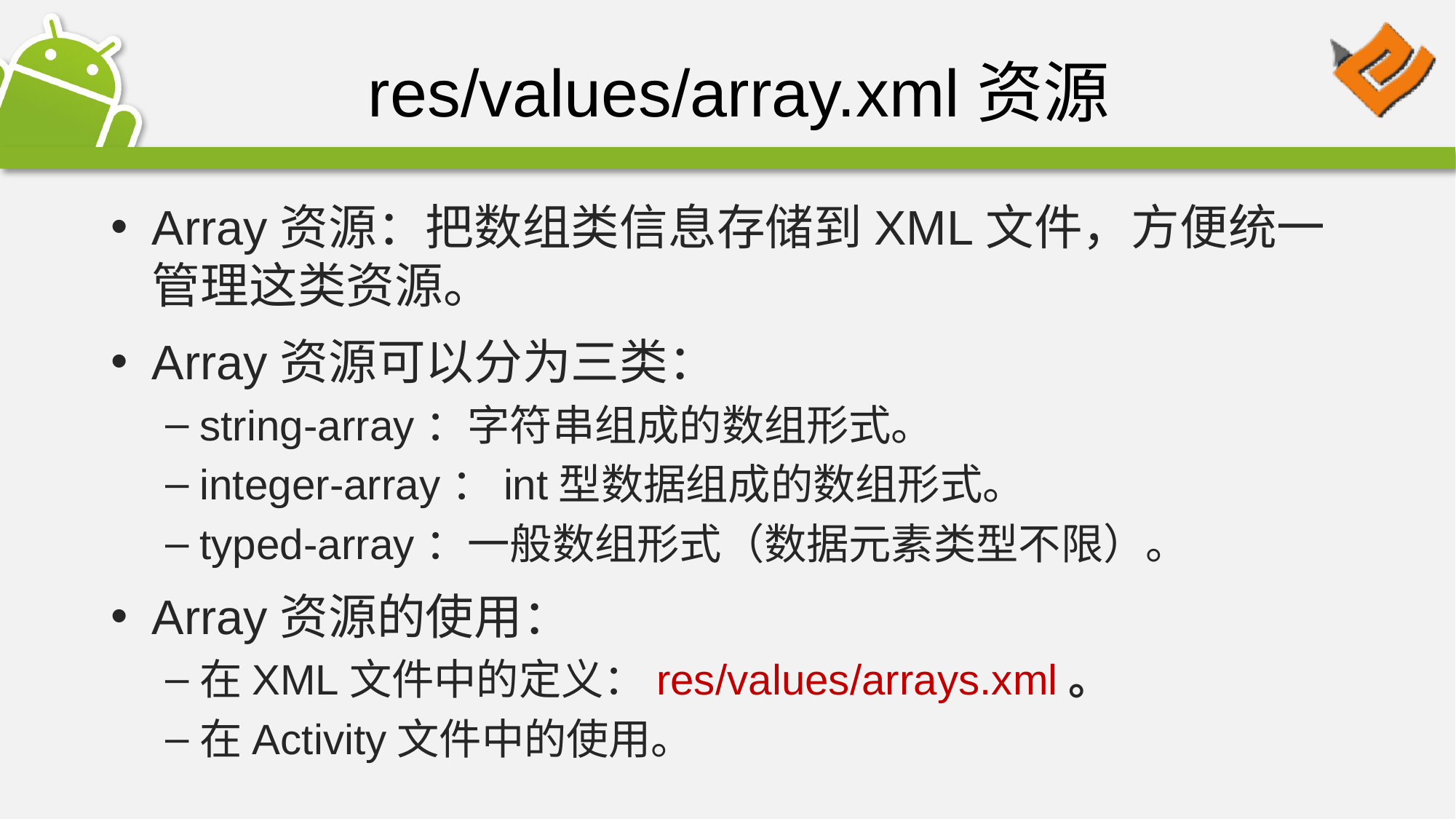

# res/values/array.xml资源
Array资源：把数组类信息存储到XML文件，方便统一管理这类资源。
Array资源可以分为三类：
string-array：字符串组成的数组形式。
integer-array：int型数据组成的数组形式。
typed-array：一般数组形式（数据元素类型不限）。
Array资源的使用：
在XML文件中的定义：res/values/arrays.xml。
在Activity文件中的使用。